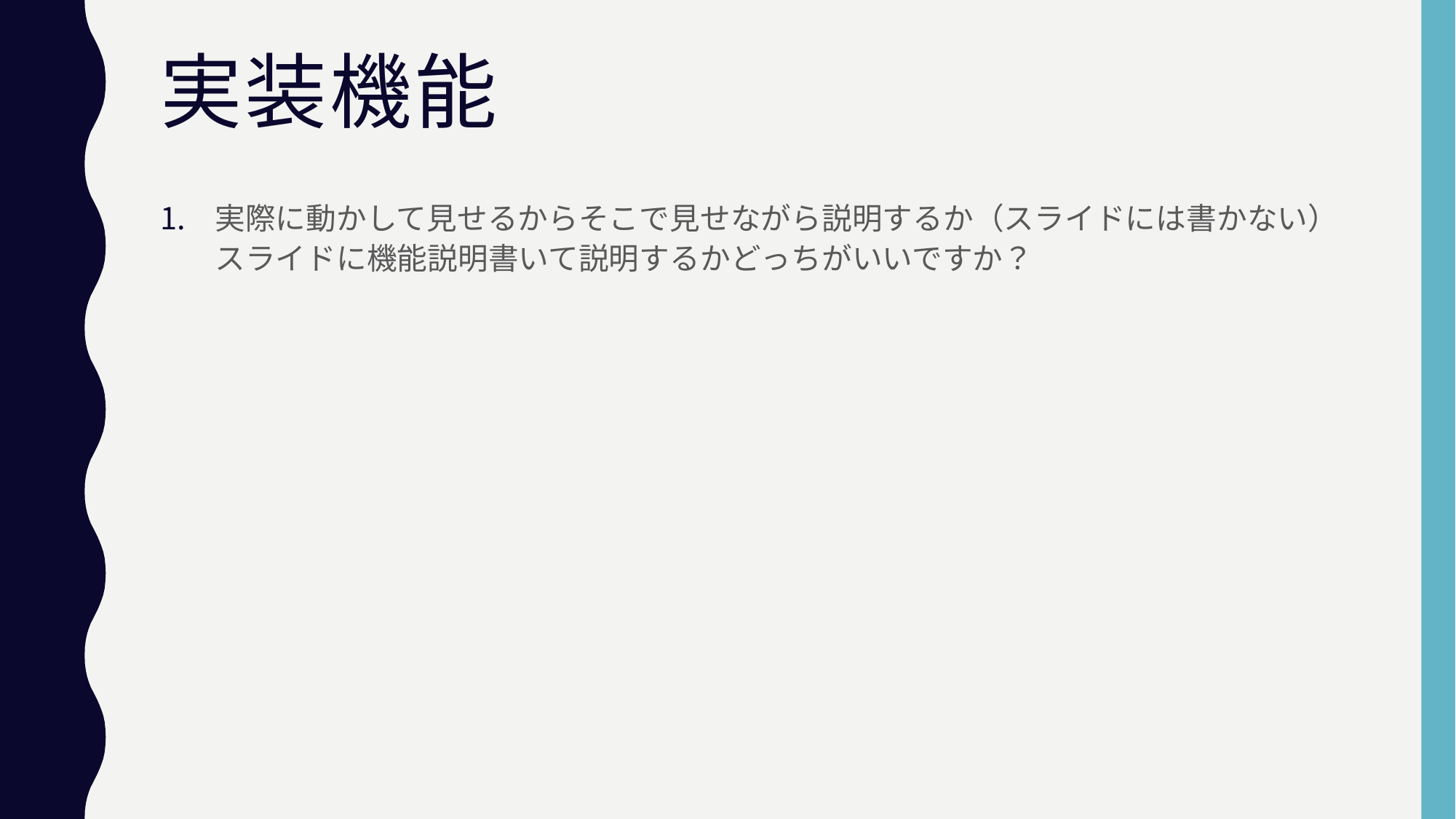

# 実装機能
実際に動かして見せるからそこで見せながら説明するか（スライドには書かない）スライドに機能説明書いて説明するかどっちがいいですか？